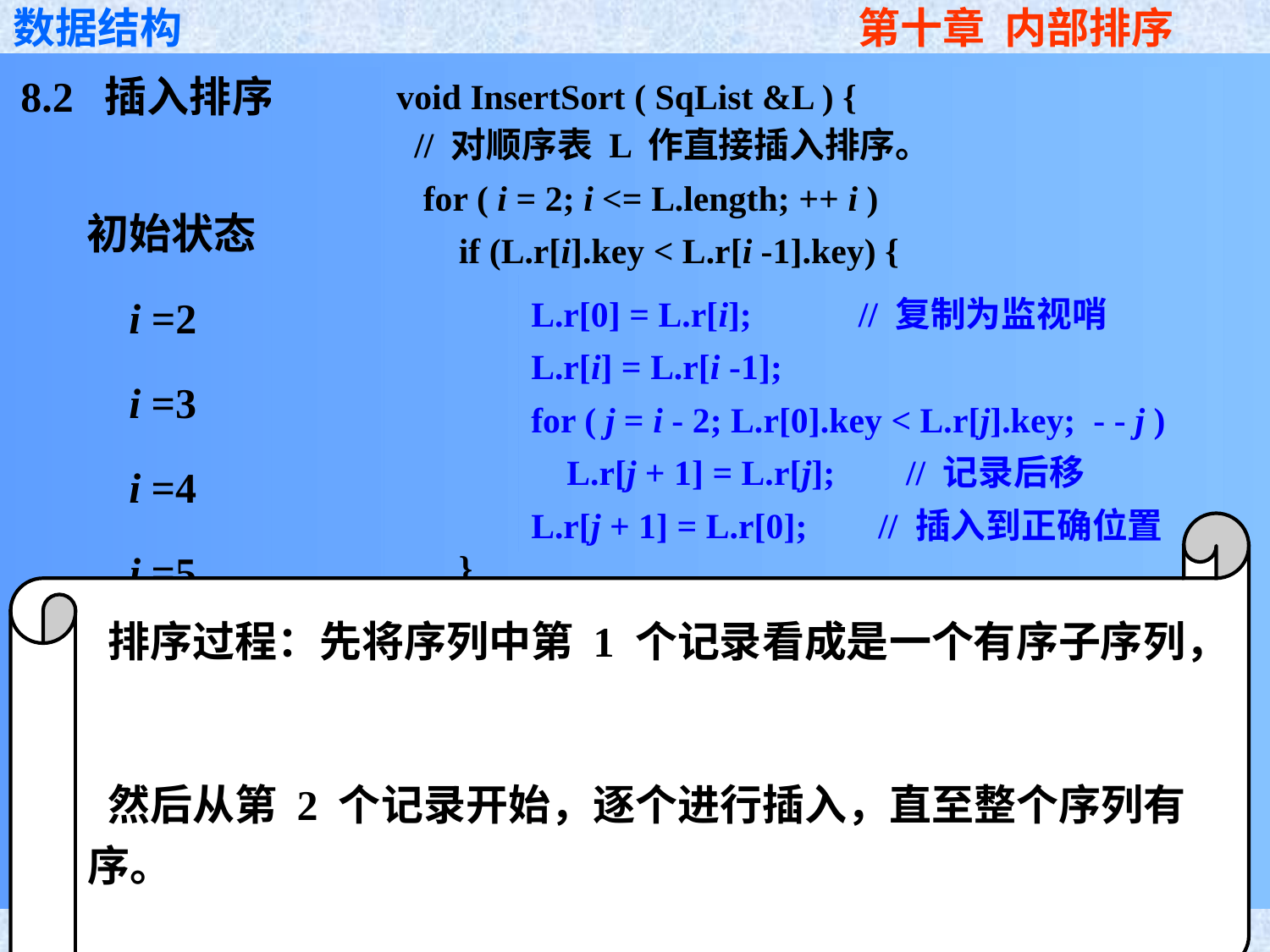

void InsertSort ( SqList &L ) {
  // 对顺序表 L 作直接插入排序。
   for ( i = 2; i <= L.length; ++ i )
       if (L.r[i].key < L.r[i -1].key) {

       }
} // InsertSort
8.2  插入排序
8.2.1   直接插入排序

1 趟
排序
 R0        R1       R2       R3      R4        R5       R6       R7     R8
初始状态

49
38
65
97
76
13
27
49
2 趟
排序

L.r[0] = L.r[i];            // 复制为监视哨
L.r[i] = L.r[i -1];
for ( j = i - 2; L.r[0].key < L.r[j].key;  - - j )
    L.r[j + 1] = L.r[j];        // 记录后移
L.r[j + 1] = L.r[0];        // 插入到正确位置
i =2

49
38
65
97
76
13
27
49
38

38
38
49
i =3

38
49
65
97
76
13
27
49
i =4

38
49
65
97
76
13
27
49
i =5

76
38
49
65
76
97
13
27
49
7 趟
排序
i =6

13
13
38
49
65
76
97
27
49
 排序过程：先将序列中第 1 个记录看成是一个有序子序列，
 然后从第 2 个记录开始，逐个进行插入，直至整个序列有序。

i =7

27
13
27
38
49
65
76
97
49
i =8

49
13
27
38
49
49
65
76
97